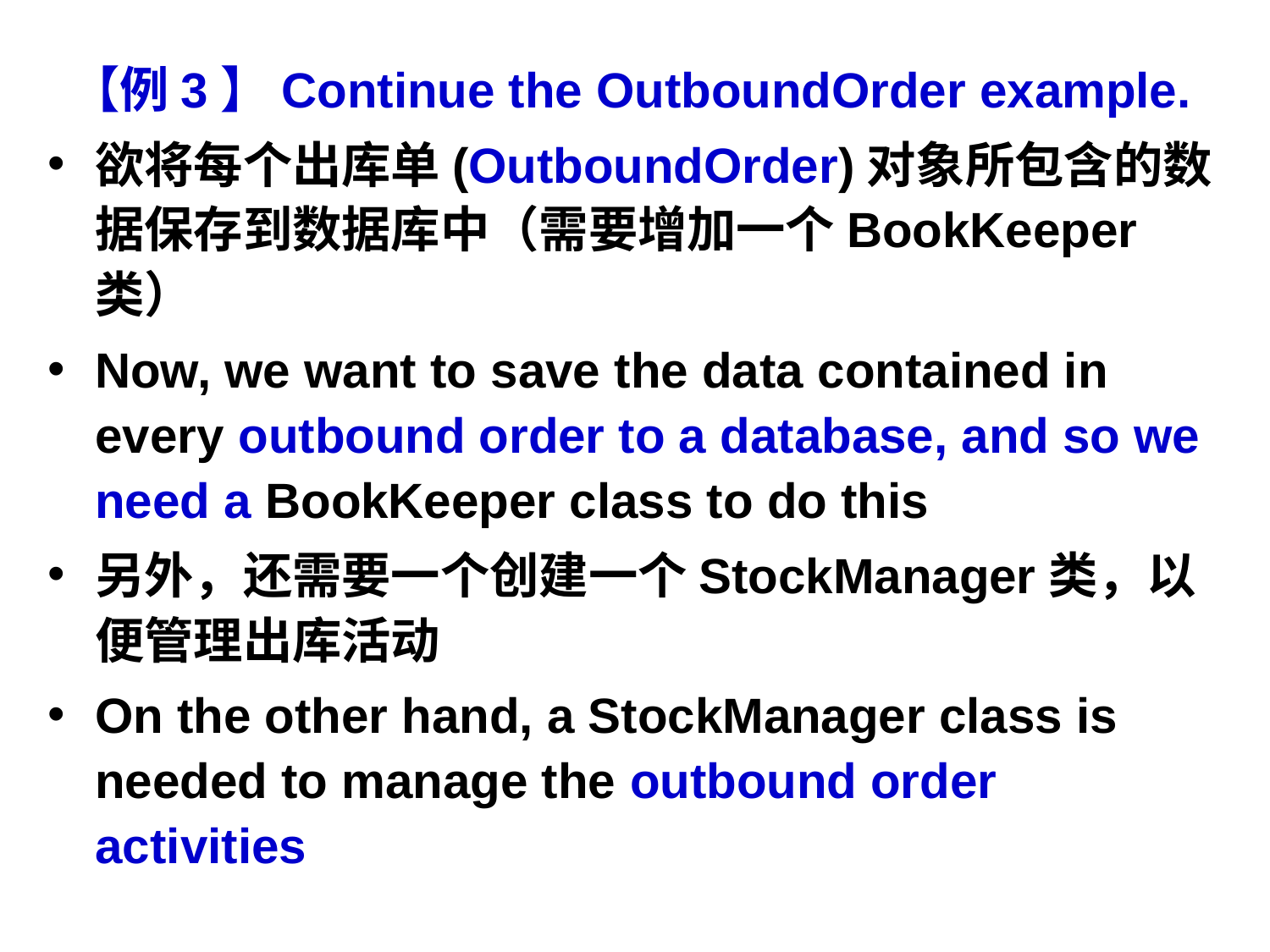

【例3】Continue the OutboundOrder example.
欲将每个出库单(OutboundOrder)对象所包含的数据保存到数据库中（需要增加一个BookKeeper类）
Now, we want to save the data contained in every outbound order to a database, and so we need a BookKeeper class to do this
另外，还需要一个创建一个StockManager类，以便管理出库活动
On the other hand, a StockManager class is needed to manage the outbound order activities